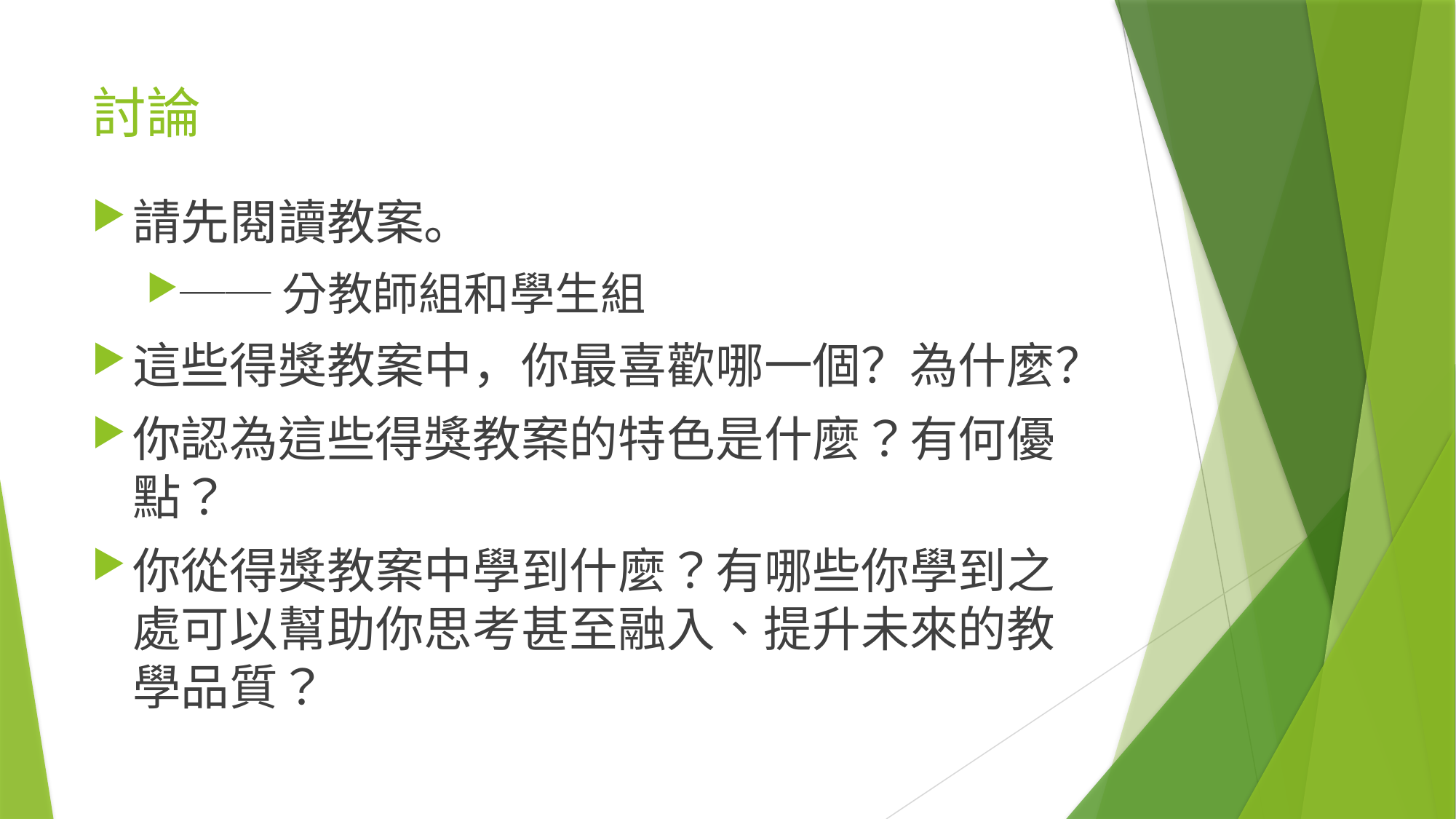

# 討論
請先閱讀教案。
──分教師組和學生組
這些得獎教案中，你最喜歡哪一個？為什麼？
你認為這些得獎教案的特色是什麼？有何優點？
你從得獎教案中學到什麼？有哪些你學到之處可以幫助你思考甚至融入、提升未來的教學品質？